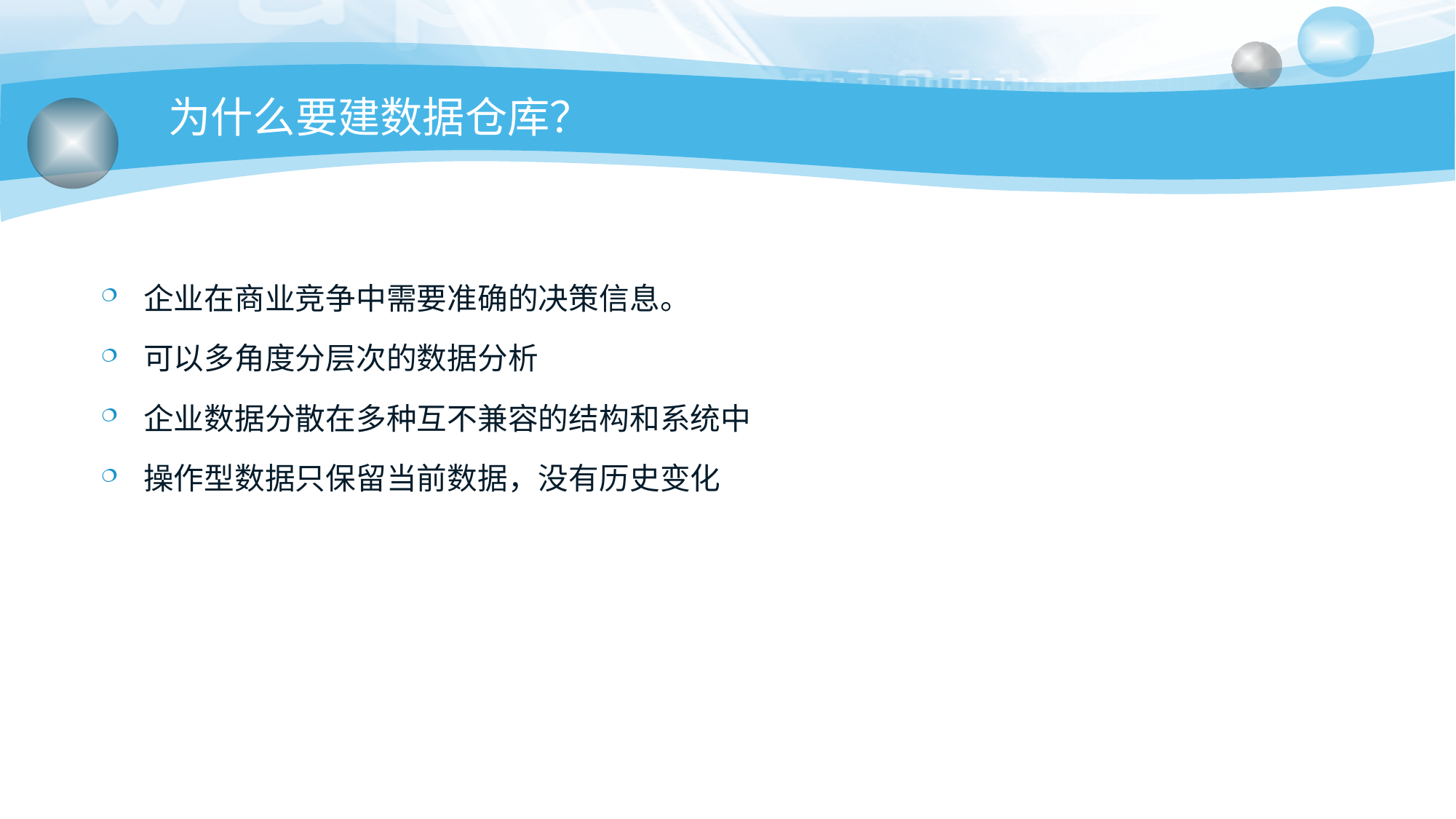

# 为什么要建数据仓库？

企业在商业竞争中需要准确的决策信息。
可以多角度分层次的数据分析
企业数据分散在多种互不兼容的结构和系统中
操作型数据只保留当前数据，没有历史变化